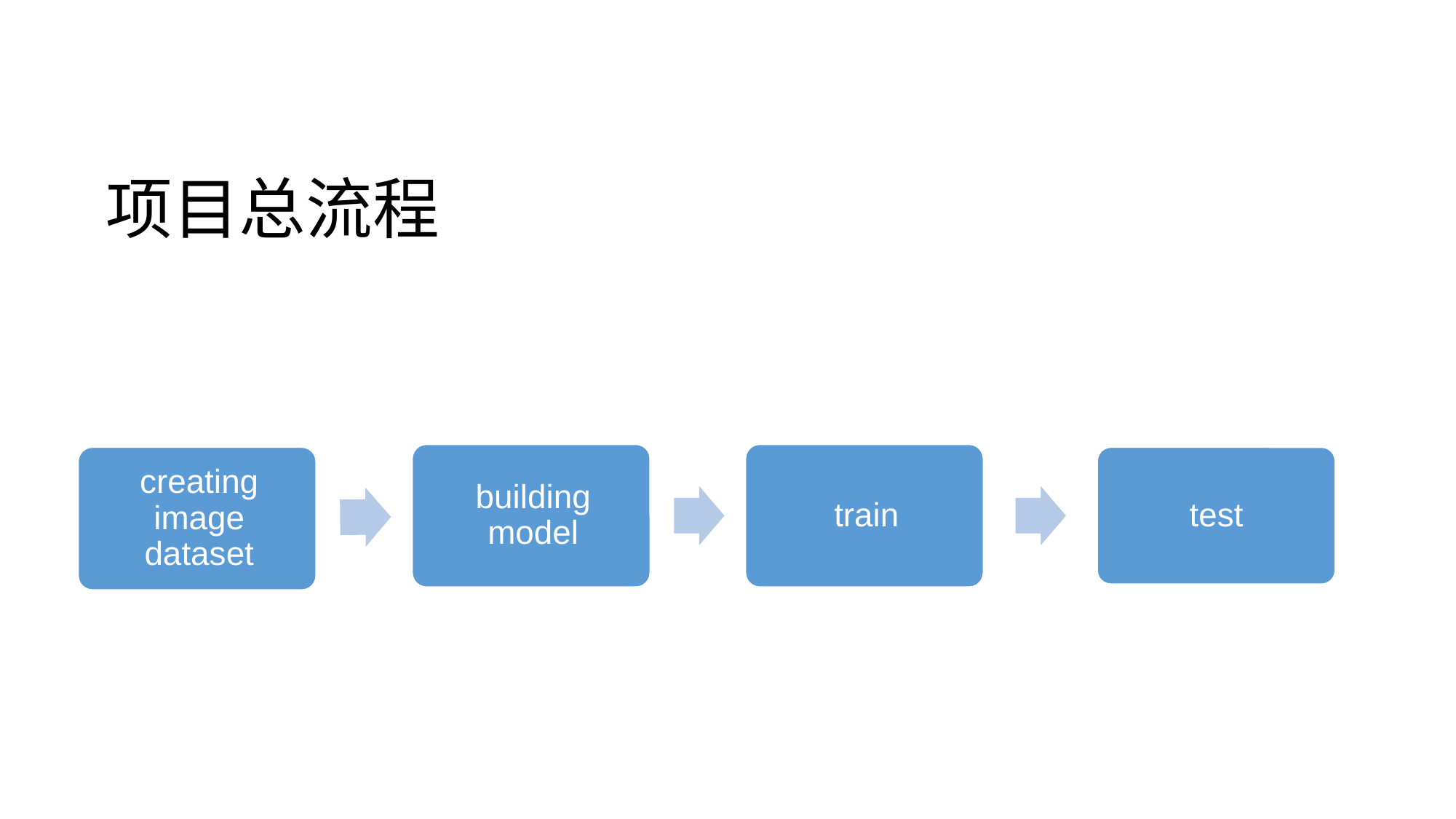

# 项目总流程
creating image dataset

building model

train

test